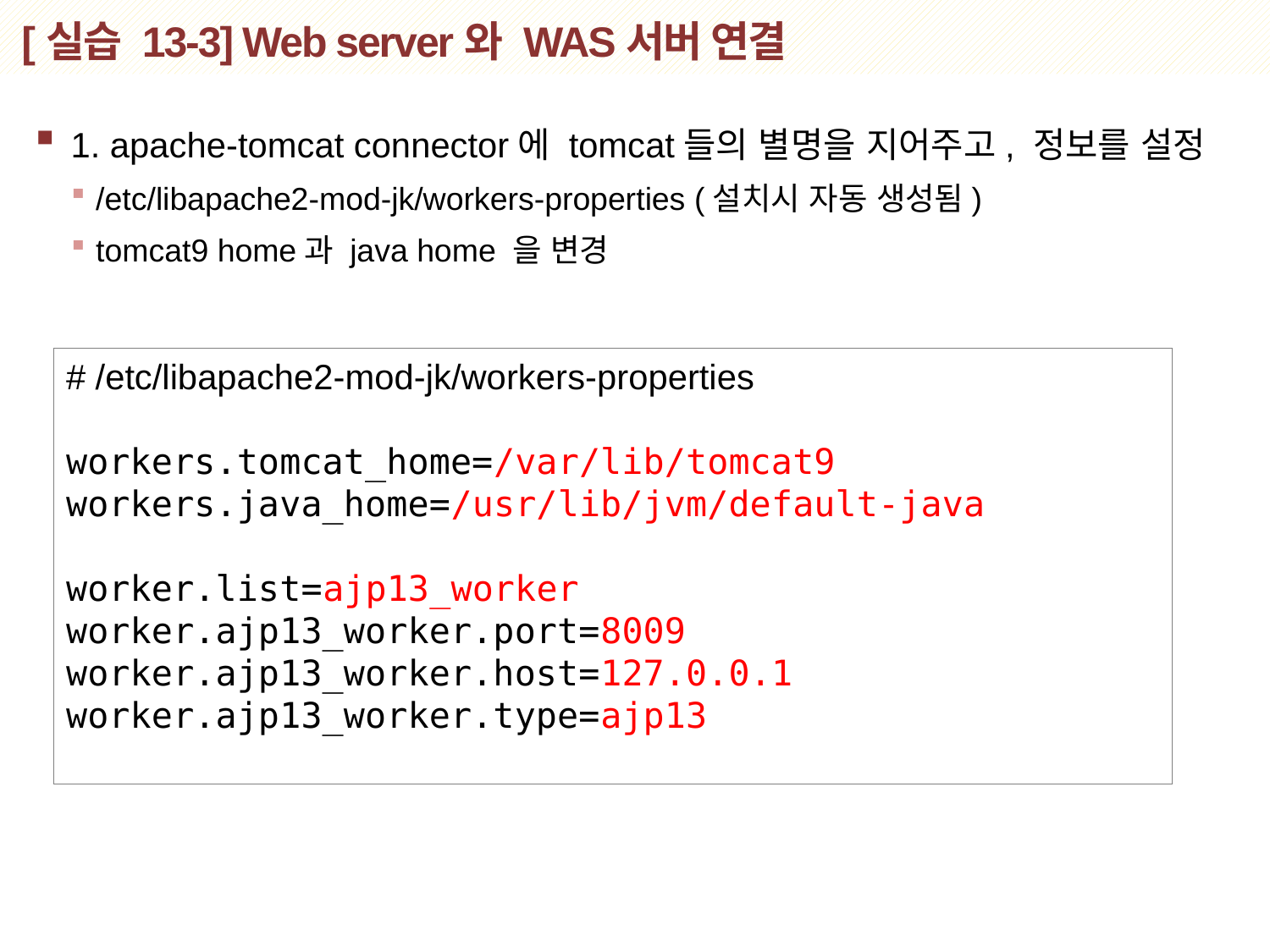

# [실습 13-3] Web server와 WAS서버 연결
1. apache-tomcat connector에 tomcat들의 별명을 지어주고, 정보를 설정
/etc/libapache2-mod-jk/workers-properties (설치시 자동 생성됨)
tomcat9 home과 java home 을 변경

# /etc/libapache2-mod-jk/workers-properties

workers.tomcat_home=/var/lib/tomcat9
workers.java_home=/usr/lib/jvm/default-java

worker.list=ajp13_worker
worker.ajp13_worker.port=8009
worker.ajp13_worker.host=127.0.0.1
worker.ajp13_worker.type=ajp13